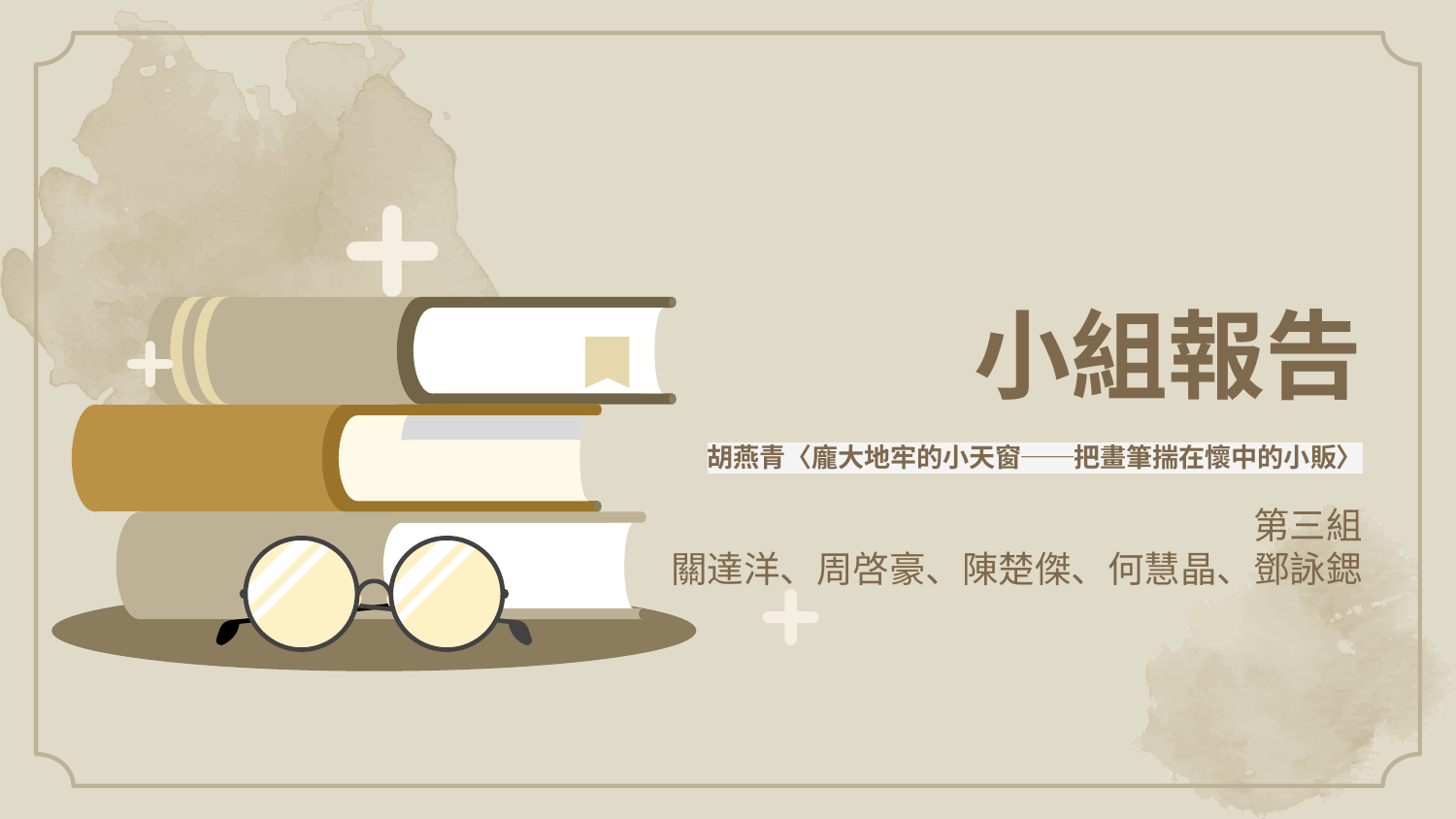

# 小組報告

胡燕青〈龐大地牢的小天窗──把畫筆揣在懷中的小販〉
第三組
關達洋、周啓豪、陳楚傑、何慧晶、鄧詠鍶